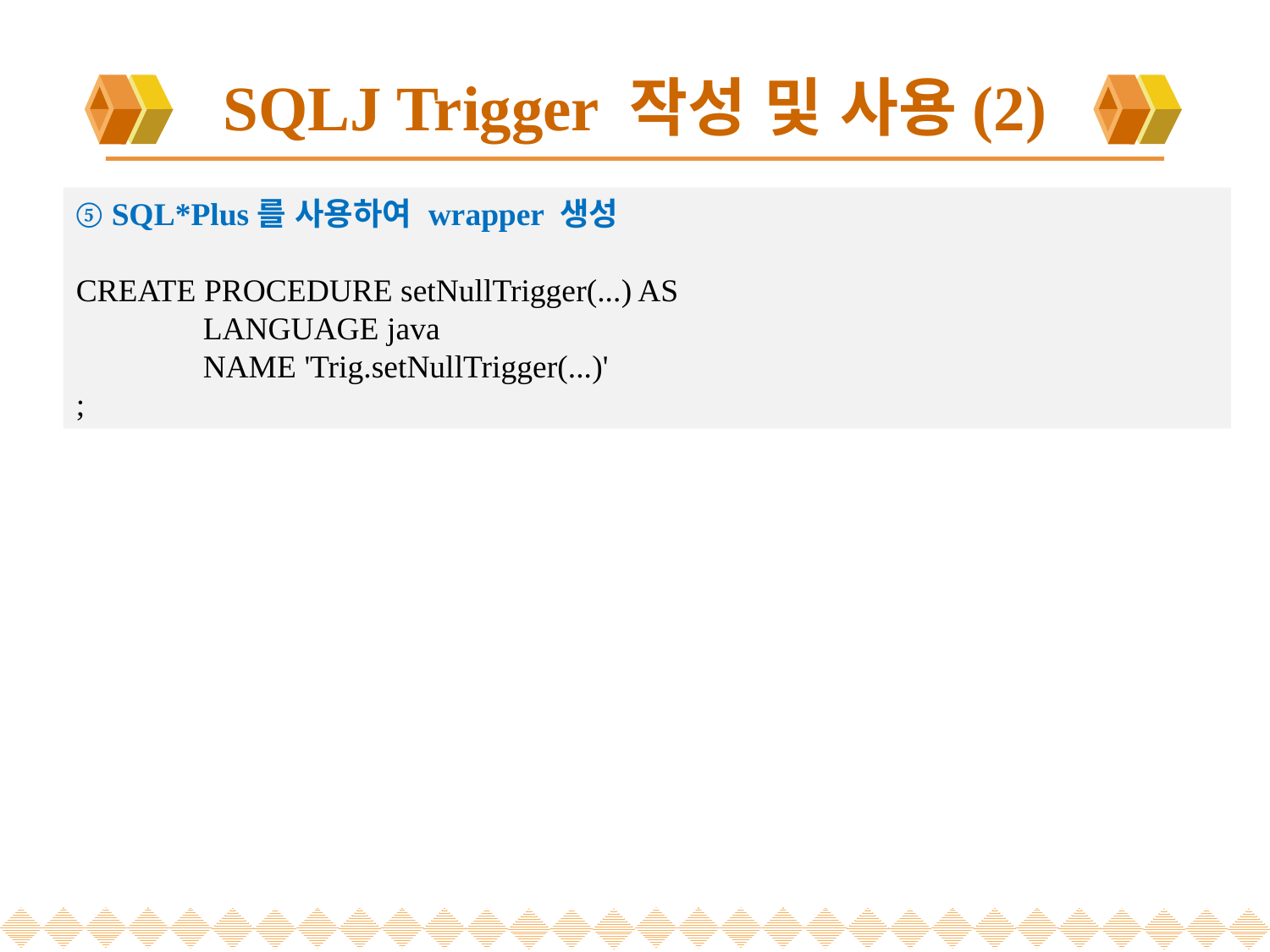

# SQLJ Trigger 작성 및 사용(2)
⑤ SQL*Plus를 사용하여 wrapper 생성

CREATE PROCEDURE setNullTrigger(...) AS
	LANGUAGE java
	NAME 'Trig.setNullTrigger(...)'
;